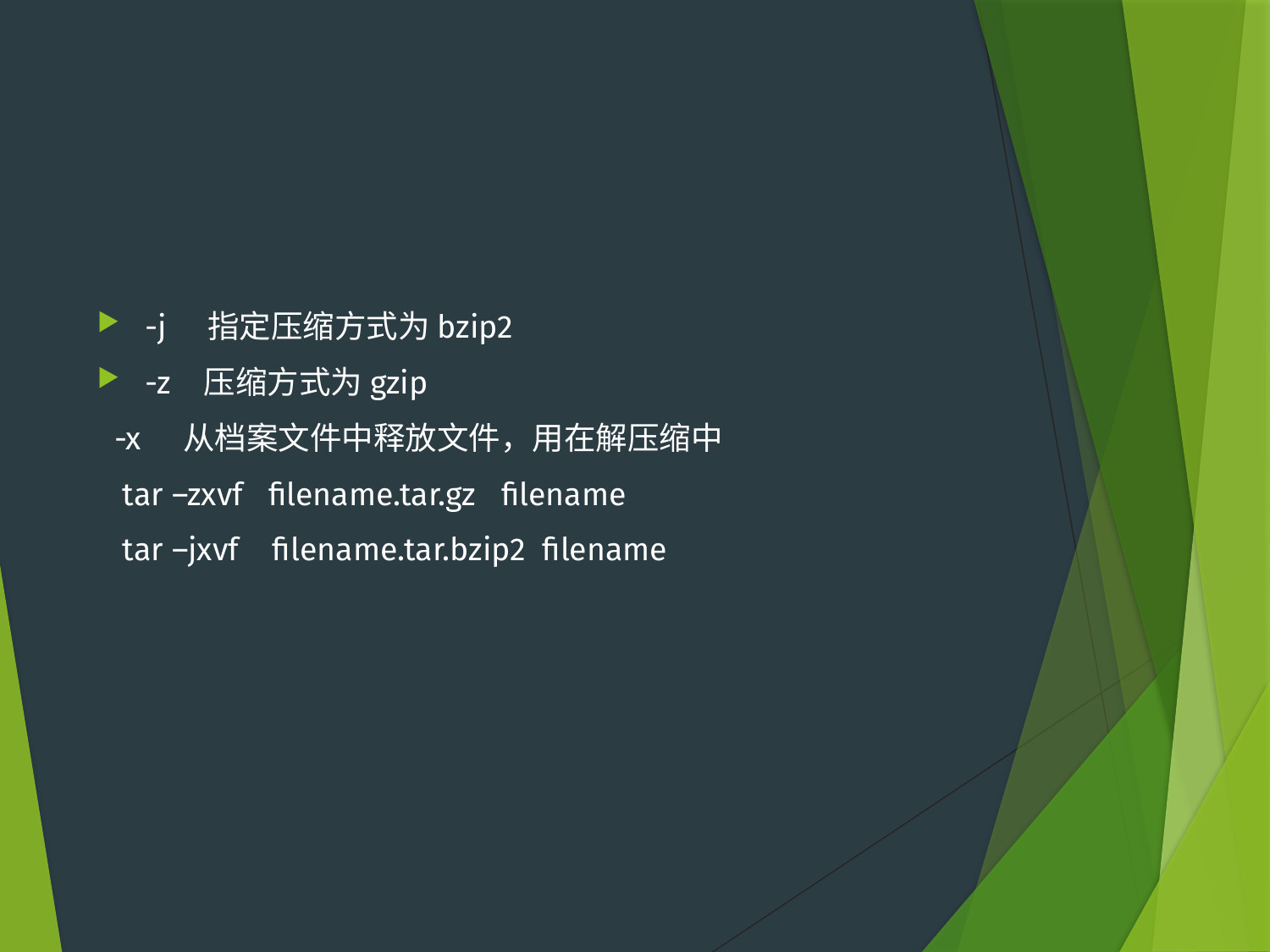

#
-j    指定压缩方式为bzip2
-z   压缩方式为gzip
  -x    从档案文件中释放文件，用在解压缩中
   tar –zxvf   filename.tar.gz   filename
   tar –jxvf    filename.tar.bzip2  filename